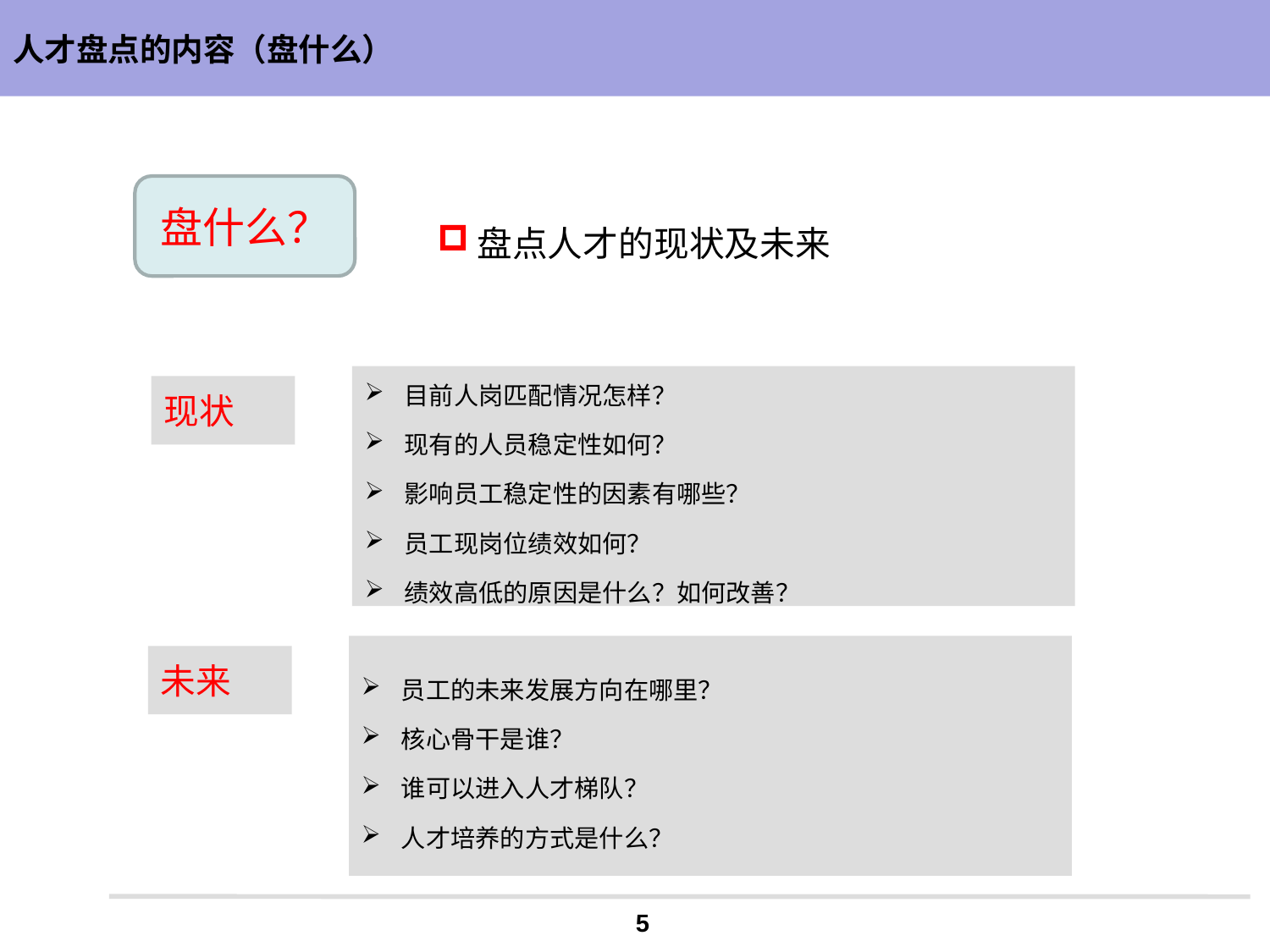

# 人才盘点的内容（盘什么）
盘什么？
盘点人才的现状及未来
目前人岗匹配情况怎样？
现有的人员稳定性如何？
影响员工稳定性的因素有哪些？
员工现岗位绩效如何？
绩效高低的原因是什么？如何改善？
现状
员工的未来发展方向在哪里？
核心骨干是谁？
谁可以进入人才梯队？
人才培养的方式是什么？
未来